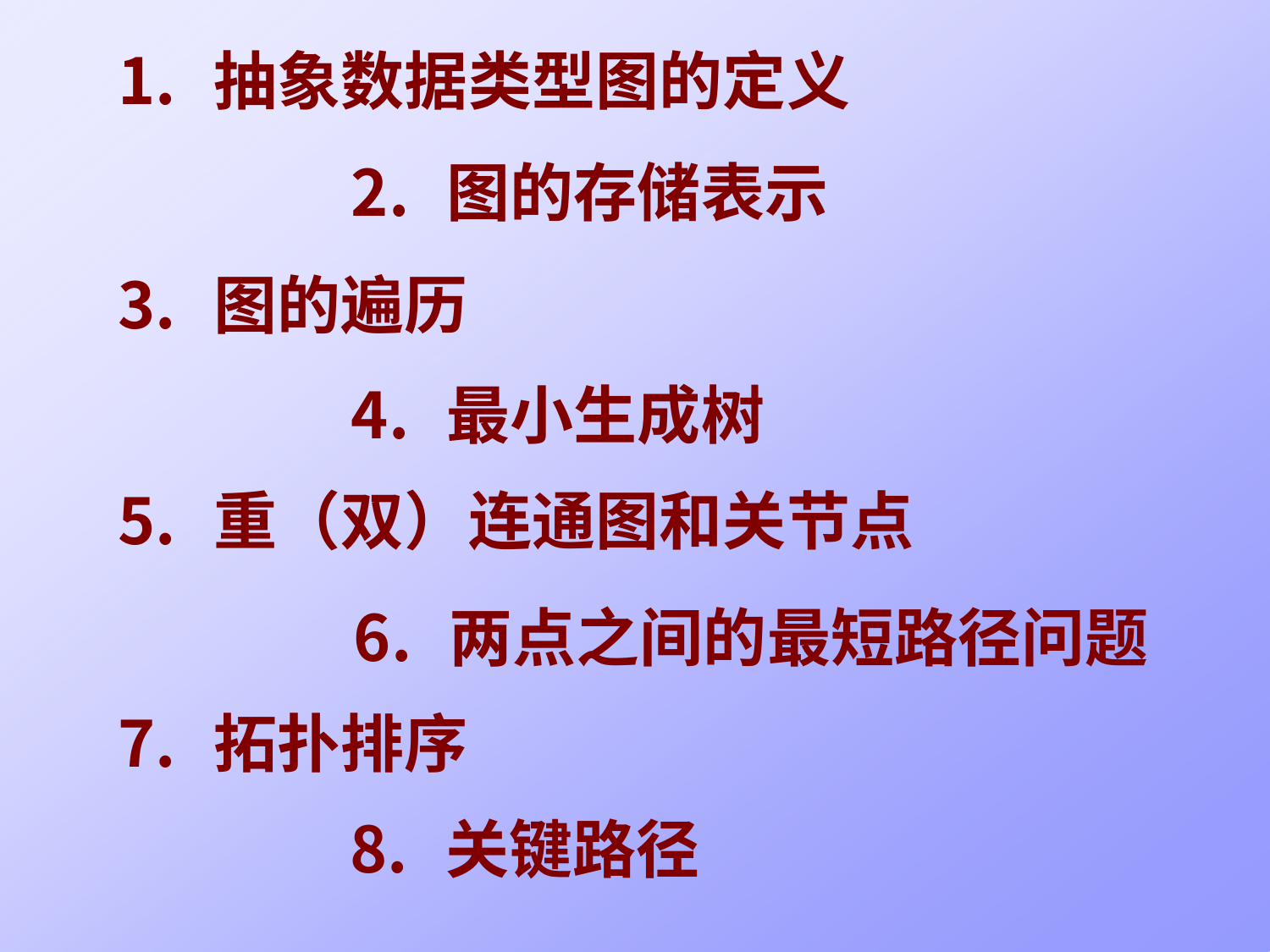

抽象数据类型图的定义
图的存储表示
图的遍历
最小生成树
重（双）连通图和关节点
两点之间的最短路径问题
拓扑排序
关键路径